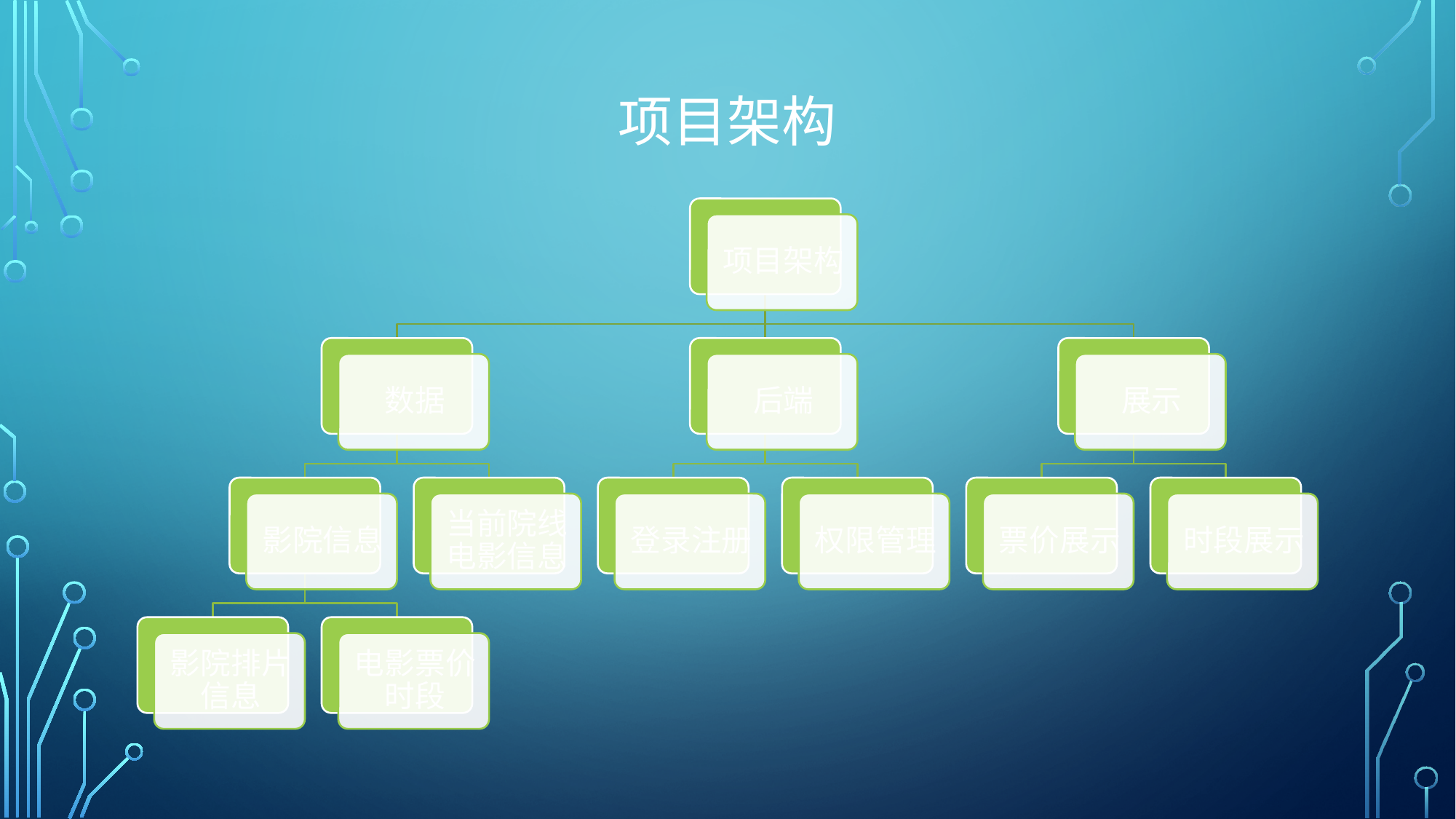

# 项目架构
项目架构
数据
影院信息
影院排片信息
电影票价时段
当前院线电影信息
后端
登录注册
权限管理
展示
票价展示
时段展示